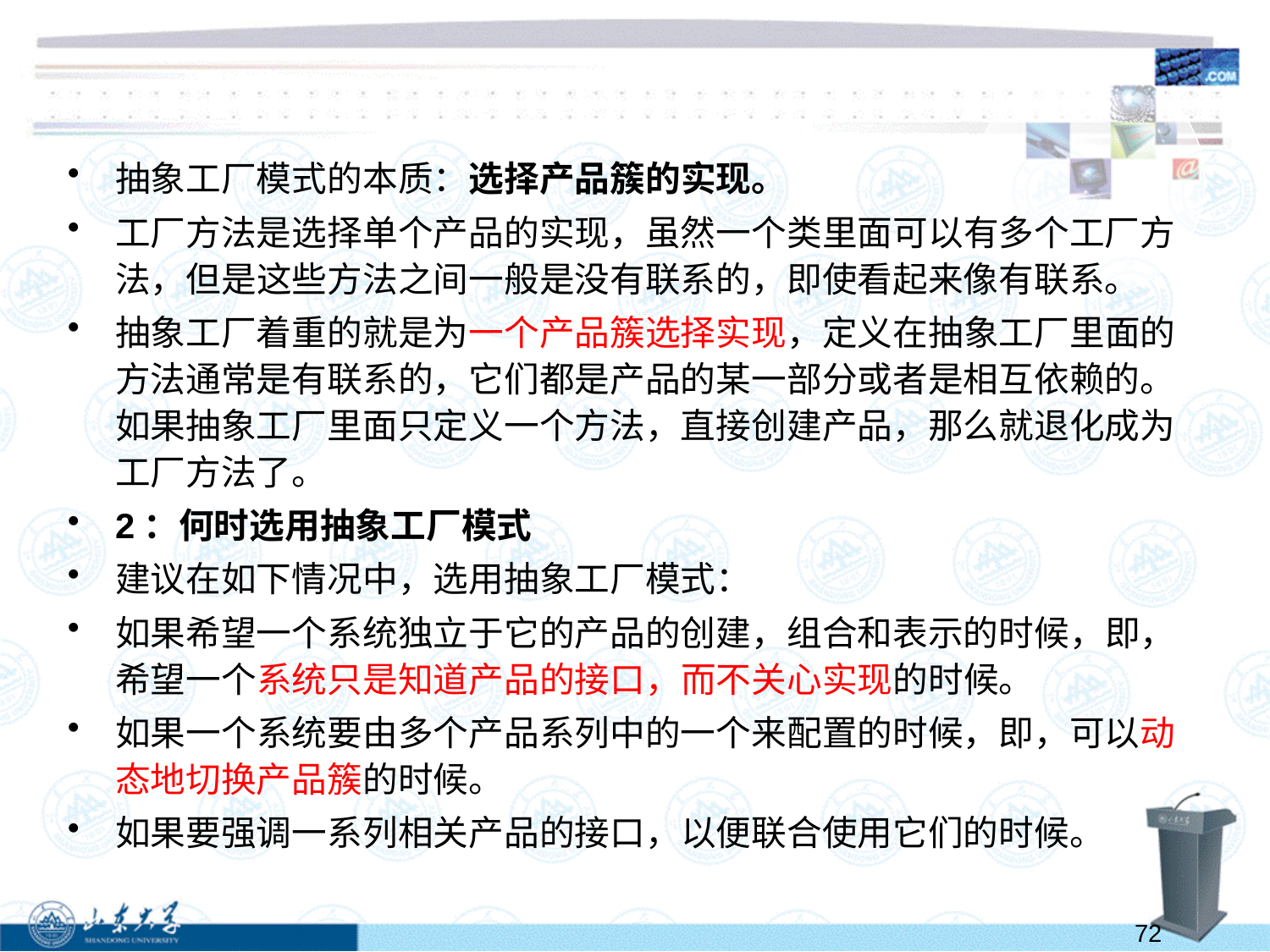

#
抽象工厂模式的本质：选择产品簇的实现。
工厂方法是选择单个产品的实现，虽然一个类里面可以有多个工厂方法，但是这些方法之间一般是没有联系的，即使看起来像有联系。
抽象工厂着重的就是为一个产品簇选择实现，定义在抽象工厂里面的方法通常是有联系的，它们都是产品的某一部分或者是相互依赖的。如果抽象工厂里面只定义一个方法，直接创建产品，那么就退化成为工厂方法了。
2：何时选用抽象工厂模式
建议在如下情况中，选用抽象工厂模式：
如果希望一个系统独立于它的产品的创建，组合和表示的时候，即，希望一个系统只是知道产品的接口，而不关心实现的时候。
如果一个系统要由多个产品系列中的一个来配置的时候，即，可以动态地切换产品簇的时候。
如果要强调一系列相关产品的接口，以便联合使用它们的时候。

72